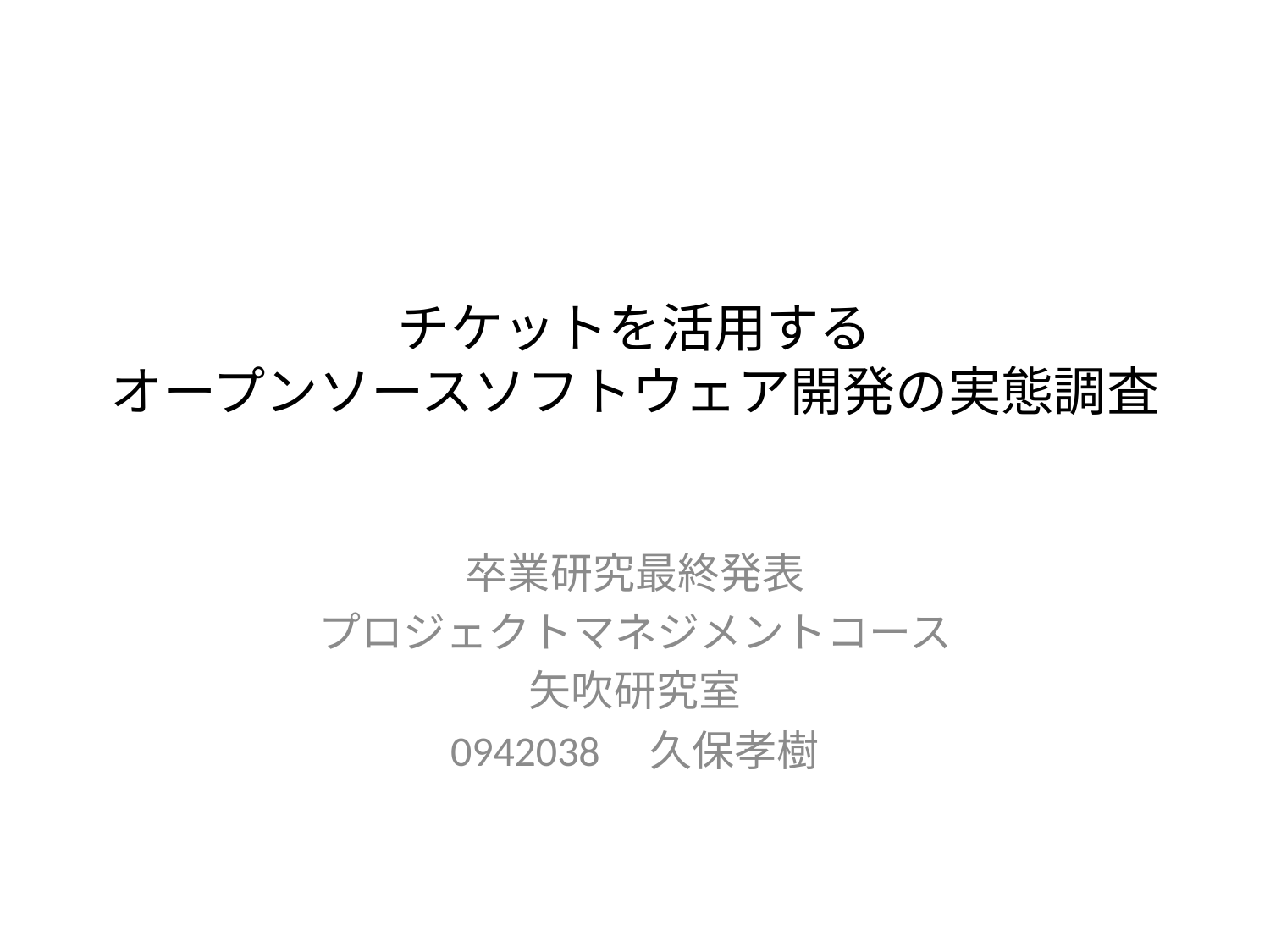

# チケットを活用する オープンソースソフトウェア開発の実態調査
卒業研究最終発表
プロジェクトマネジメントコース
矢吹研究室
0942038　久保孝樹